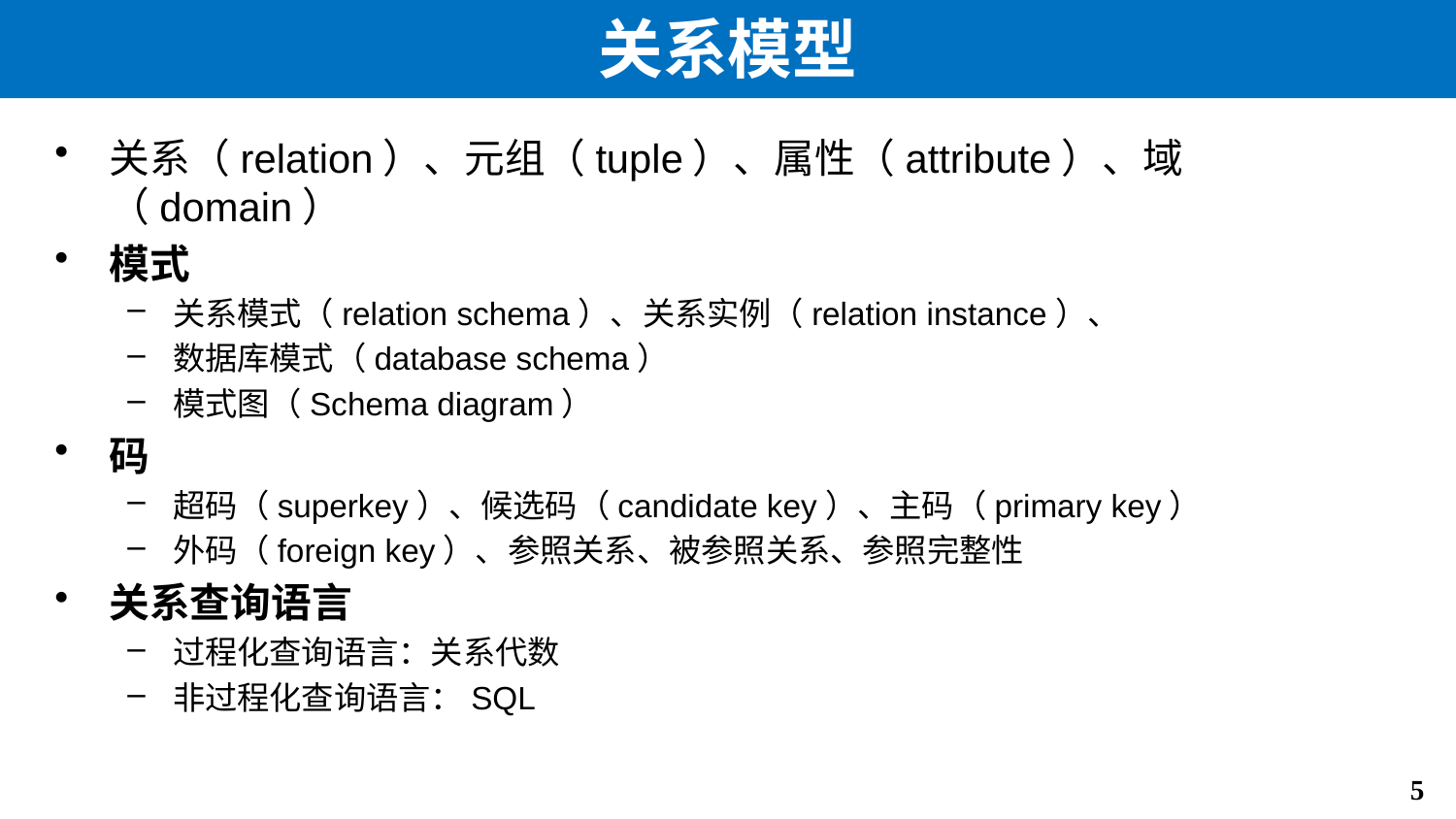

# 关系模型
关系（relation）、元组（tuple）、属性（attribute）、域（domain）
模式
关系模式（relation schema）、关系实例（relation instance）、
数据库模式（database schema）
模式图（Schema diagram）
码
超码（superkey）、候选码（candidate key）、主码（primary key）
外码（foreign key）、参照关系、被参照关系、参照完整性
关系查询语言
过程化查询语言：关系代数
非过程化查询语言：SQL